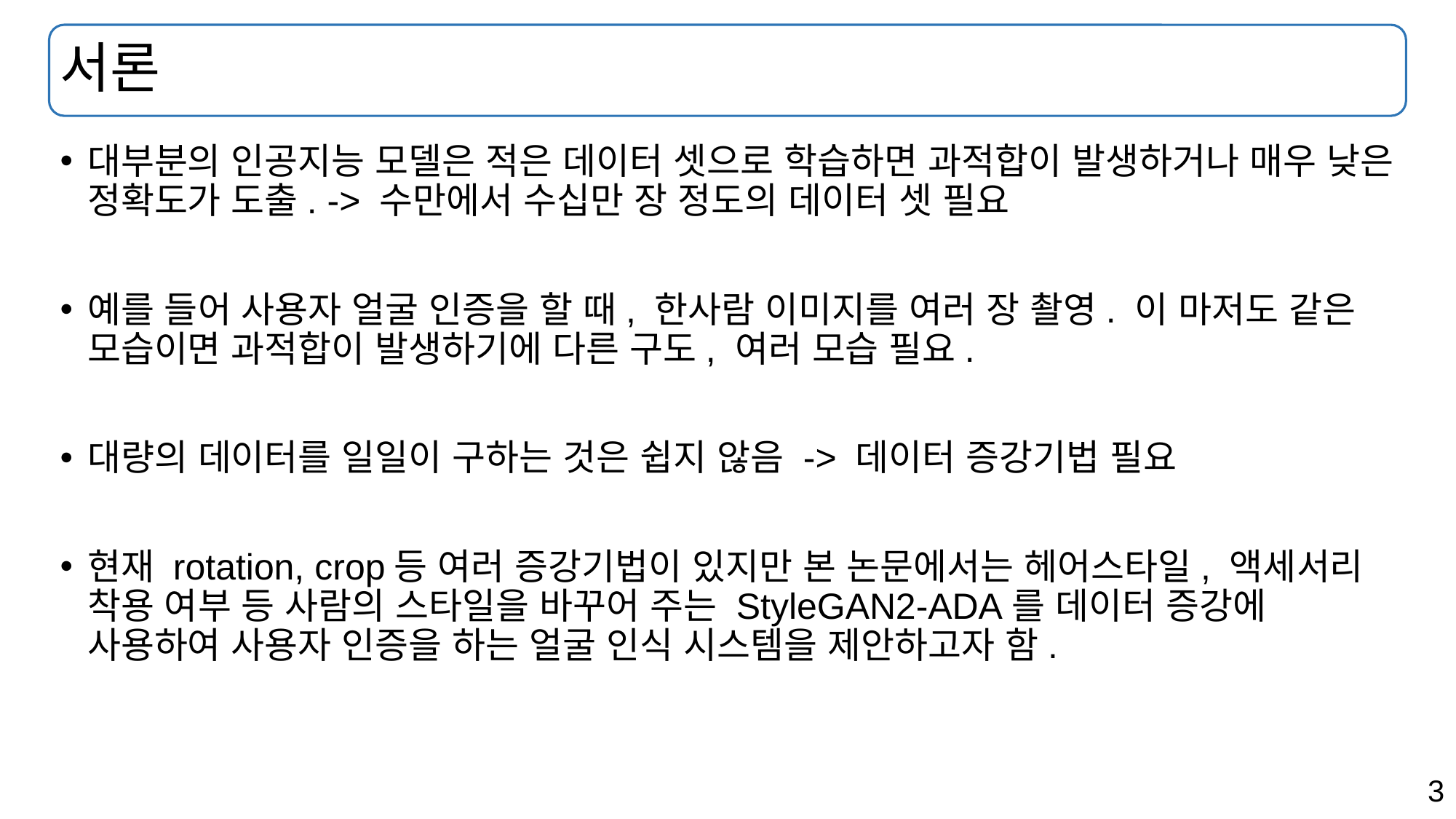

# 서론
대부분의 인공지능 모델은 적은 데이터 셋으로 학습하면 과적합이 발생하거나 매우 낮은 정확도가 도출. -> 수만에서 수십만 장 정도의 데이터 셋 필요

예를 들어 사용자 얼굴 인증을 할 때, 한사람 이미지를 여러 장 촬영. 이 마저도 같은 모습이면 과적합이 발생하기에 다른 구도, 여러 모습 필요.

대량의 데이터를 일일이 구하는 것은 쉽지 않음 -> 데이터 증강기법 필요

현재 rotation, crop등 여러 증강기법이 있지만 본 논문에서는 헤어스타일, 액세서리 착용 여부 등 사람의 스타일을 바꾸어 주는 StyleGAN2-ADA를 데이터 증강에 사용하여 사용자 인증을 하는 얼굴 인식 시스템을 제안하고자 함.